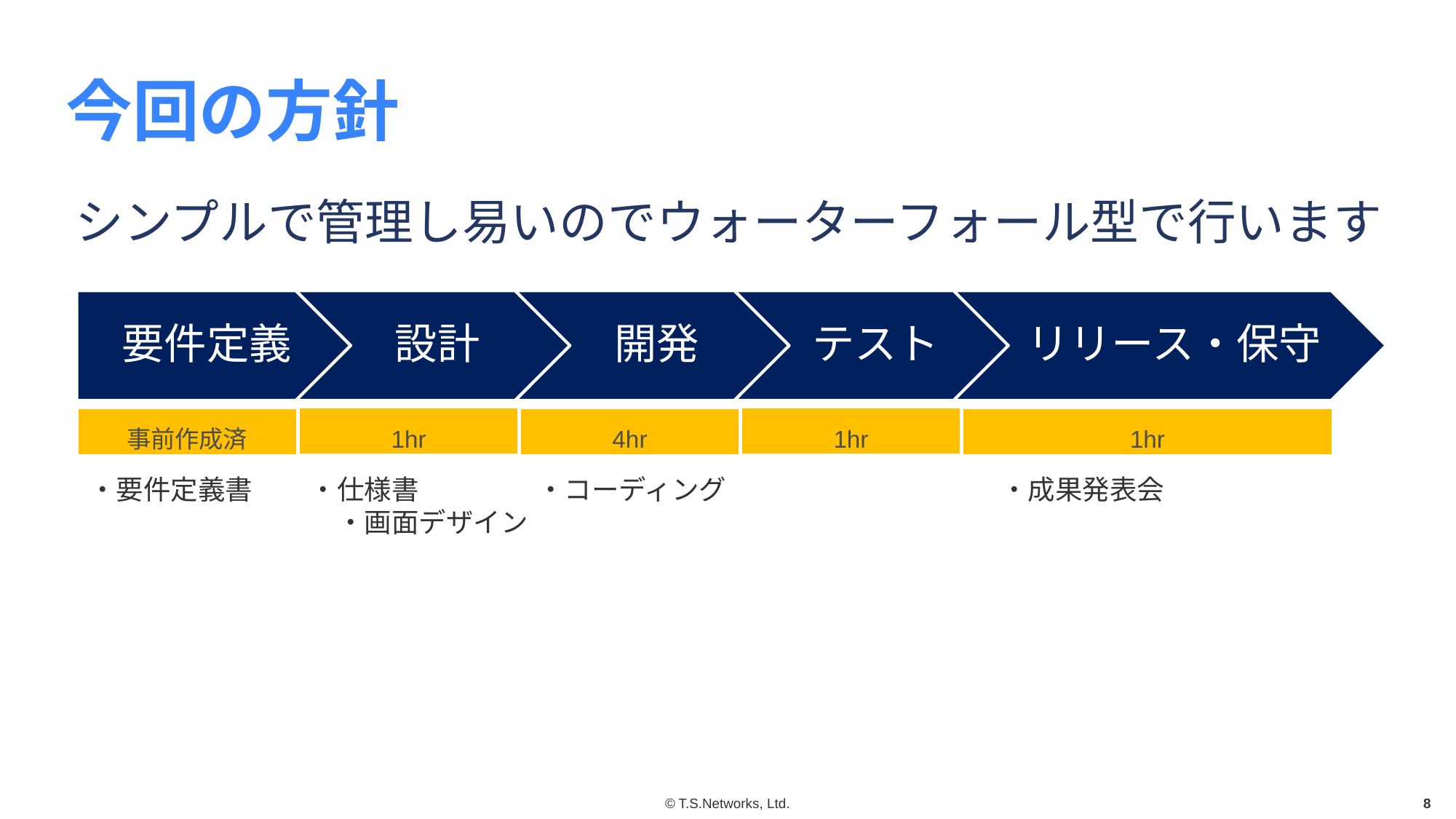

要件定義
設計
開発
テスト
リリース・保守
# 今回の方針
シンプルで管理し易いのでウォーターフォール型で行います
1hr
1hr
事前作成済
4hr
1hr
・要件定義書
・仕様書
　・画面デザイン

・コーディング
・成果発表会
© T.S.Networks, Ltd.
8